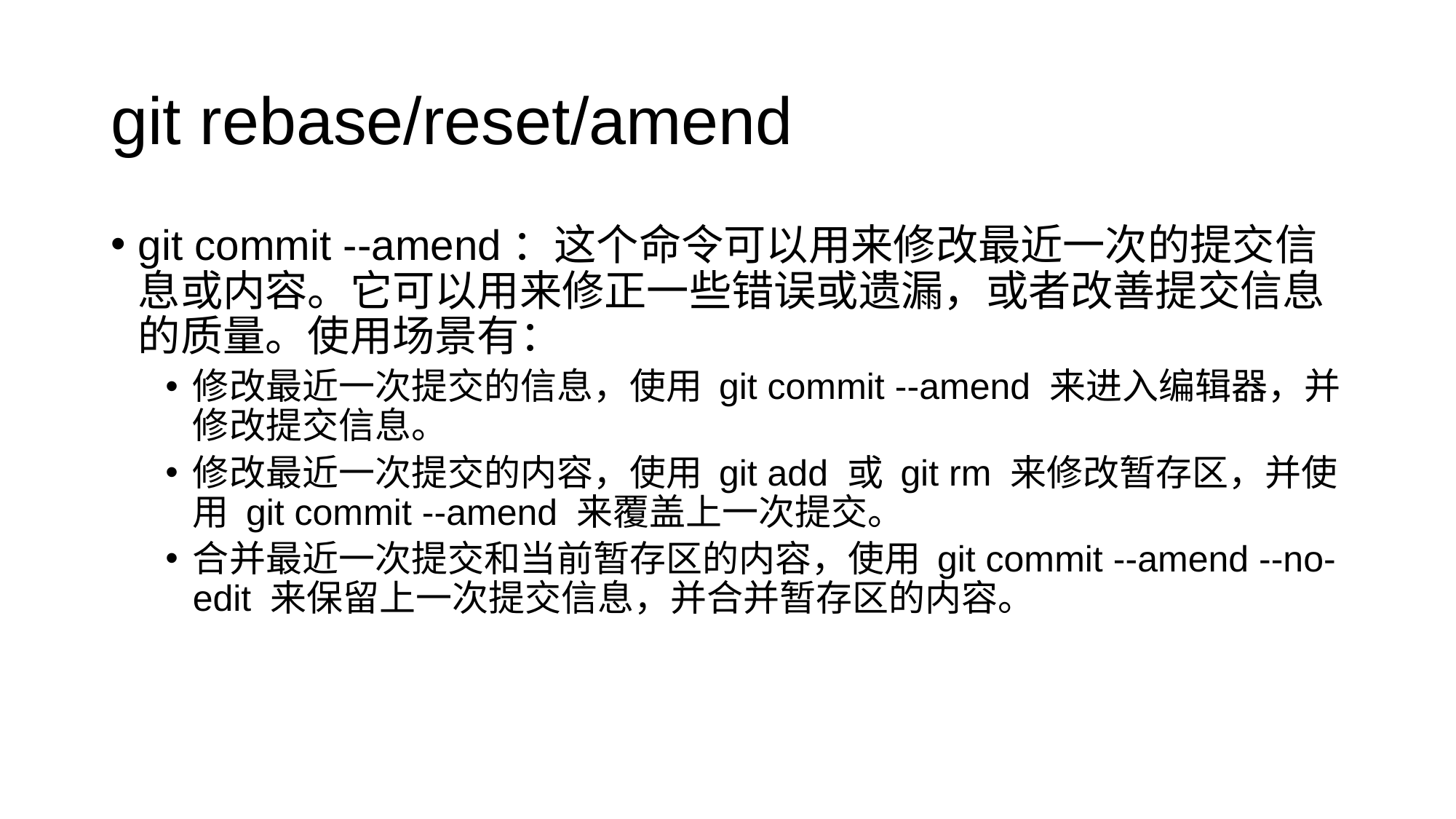

# git rebase/reset/amend
git commit --amend：这个命令可以用来修改最近一次的提交信息或内容。它可以用来修正一些错误或遗漏，或者改善提交信息的质量。使用场景有：
修改最近一次提交的信息，使用 git commit --amend 来进入编辑器，并修改提交信息。
修改最近一次提交的内容，使用 git add 或 git rm 来修改暂存区，并使用 git commit --amend 来覆盖上一次提交。
合并最近一次提交和当前暂存区的内容，使用 git commit --amend --no-edit 来保留上一次提交信息，并合并暂存区的内容。